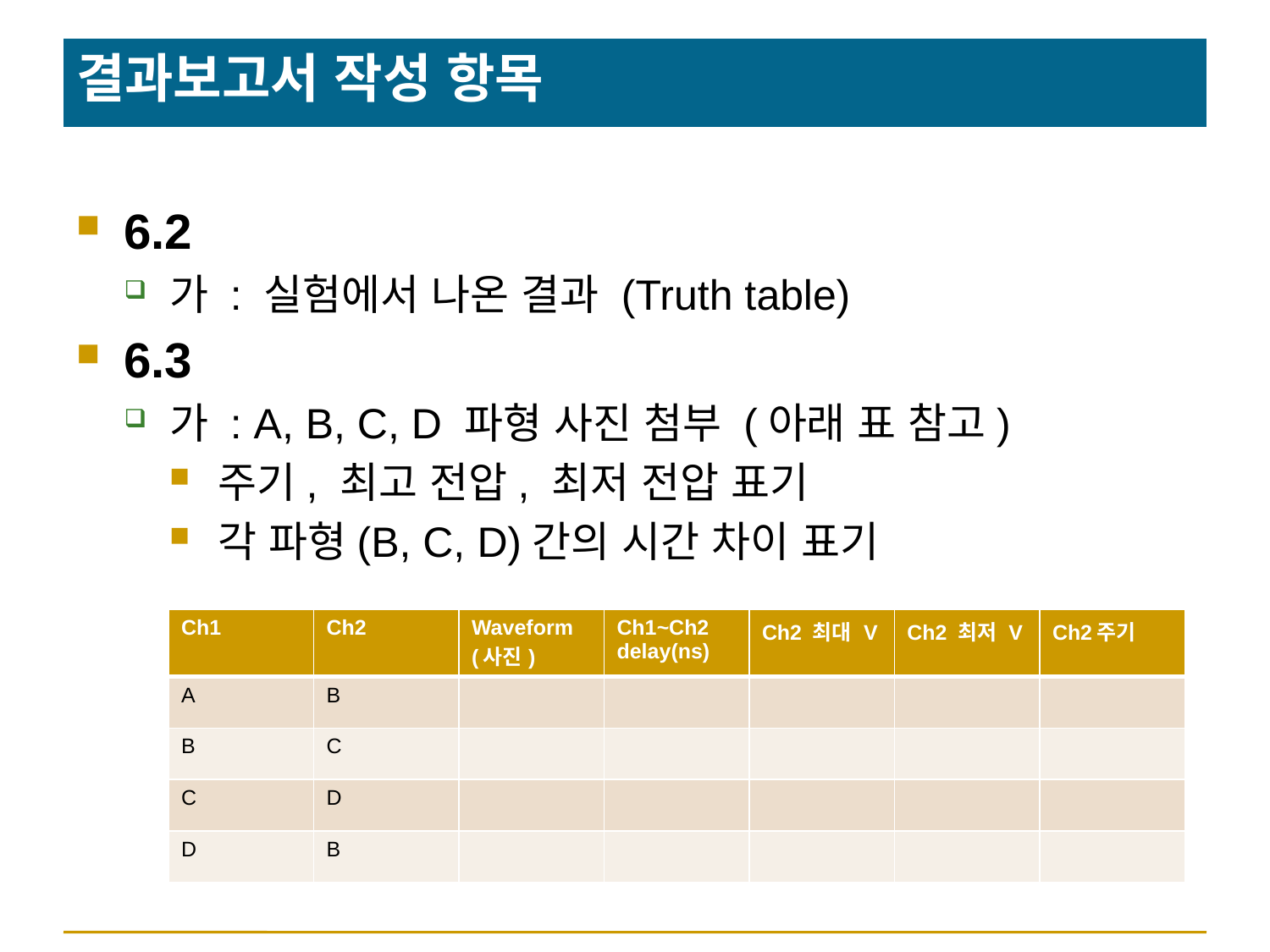

# 결과보고서 작성 항목
6.2
가 : 실험에서 나온 결과 (Truth table)
6.3
가 : A, B, C, D 파형 사진 첨부 (아래 표 참고)
주기, 최고 전압, 최저 전압 표기
각 파형(B, C, D)간의 시간 차이 표기

| Ch1 | Ch2 | Waveform (사진) | Ch1~Ch2 delay(ns) | Ch2 최대 V | Ch2 최저 V | Ch2주기 |
| --- | --- | --- | --- | --- | --- | --- |
| A | B |  |  |  |  |  |
| B | C |  |  |  |  |  |
| C | D |  |  |  |  |  |
| D | B |  |  |  |  |  |